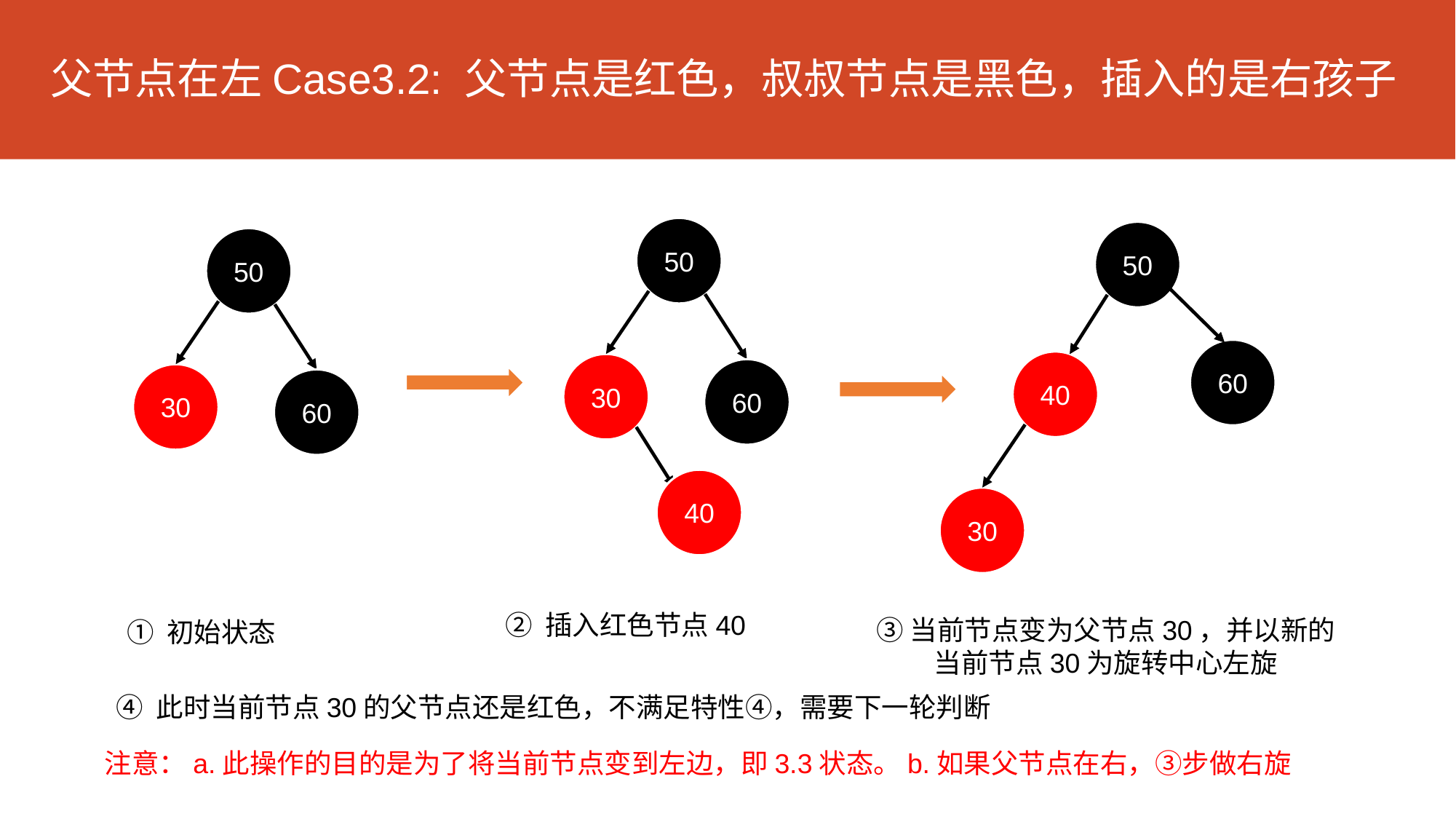

# 父节点在左Case3.2: 父节点是红色，叔叔节点是黑色，插入的是右孩子
50
50
50
60
40
30
60
30

60

40
30
② 插入红色节点40
③当前节点变为父节点30，并以新的
当前节点30为旋转中心左旋
① 初始状态
④ 此时当前节点30的父节点还是红色，不满足特性④，需要下一轮判断
注意：a.此操作的目的是为了将当前节点变到左边，即3.3状态。b.如果父节点在右，③步做右旋